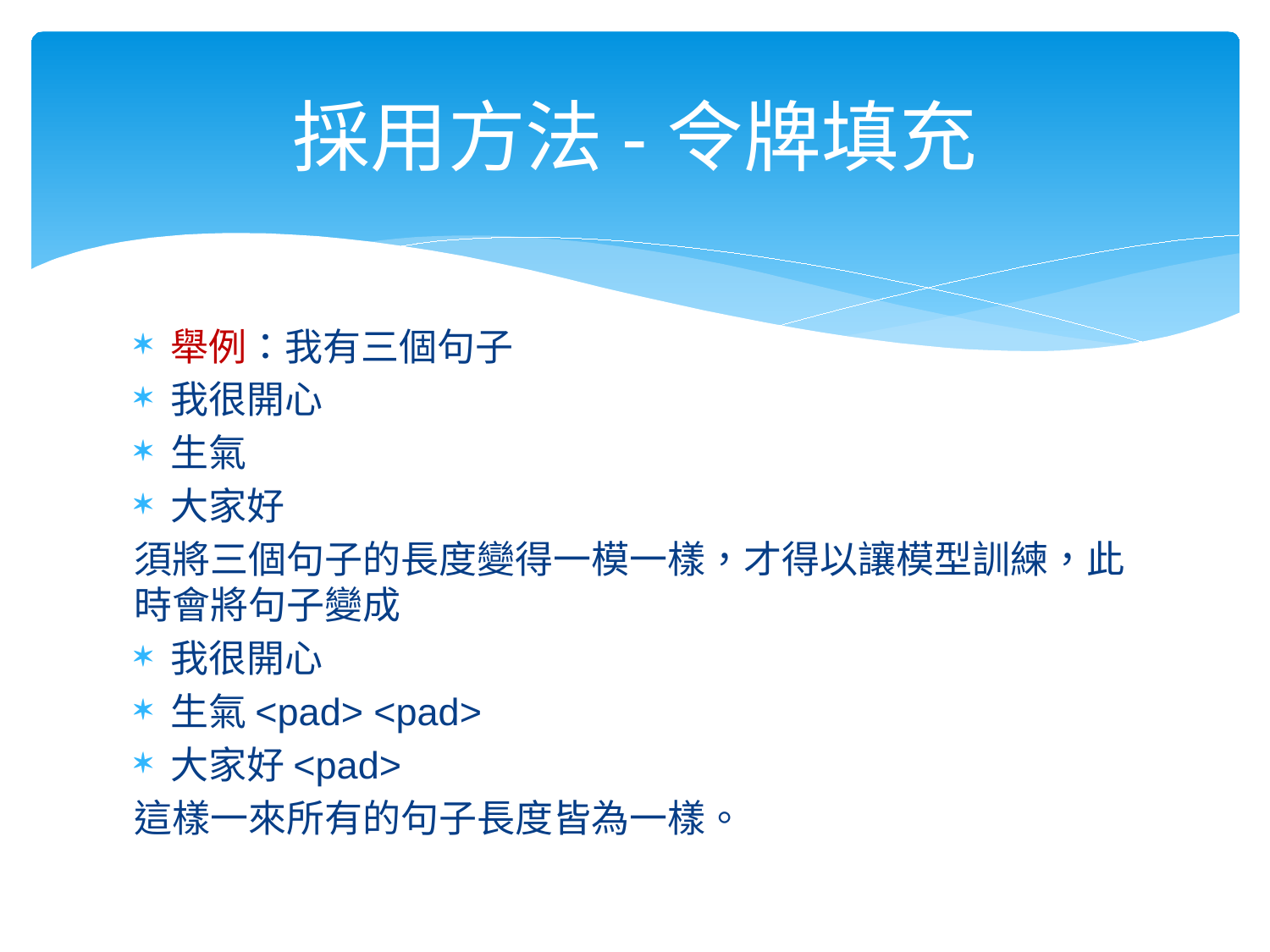

# 採用方法-令牌填充
舉例：我有三個句子
我很開心
生氣
大家好
須將三個句子的長度變得一模一樣，才得以讓模型訓練，此時會將句子變成
我很開心
生氣<pad> <pad>
大家好<pad>
這樣一來所有的句子長度皆為一樣。